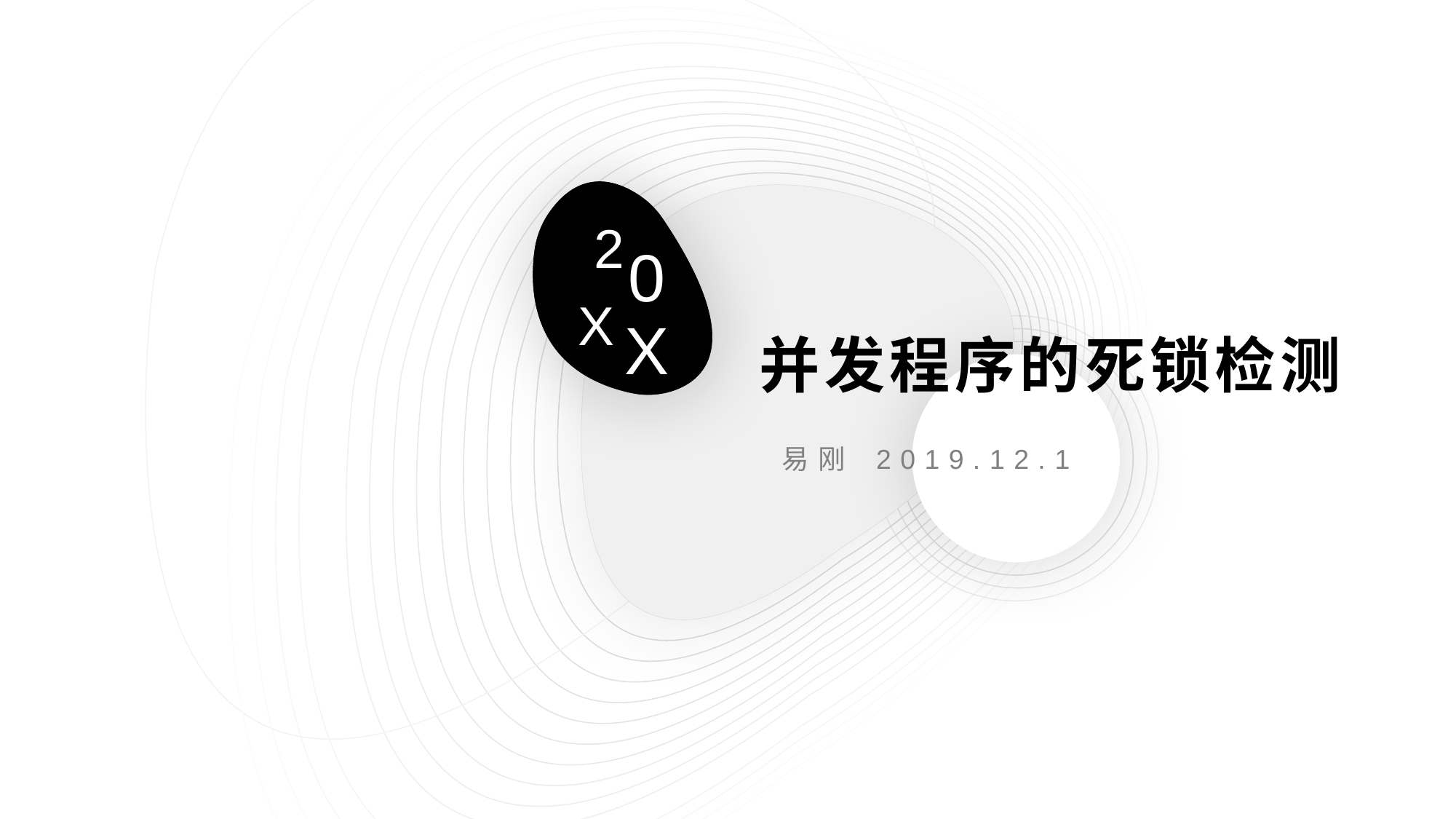

2
0
X
X

并发程序的死锁检测

易刚 2019.12.1